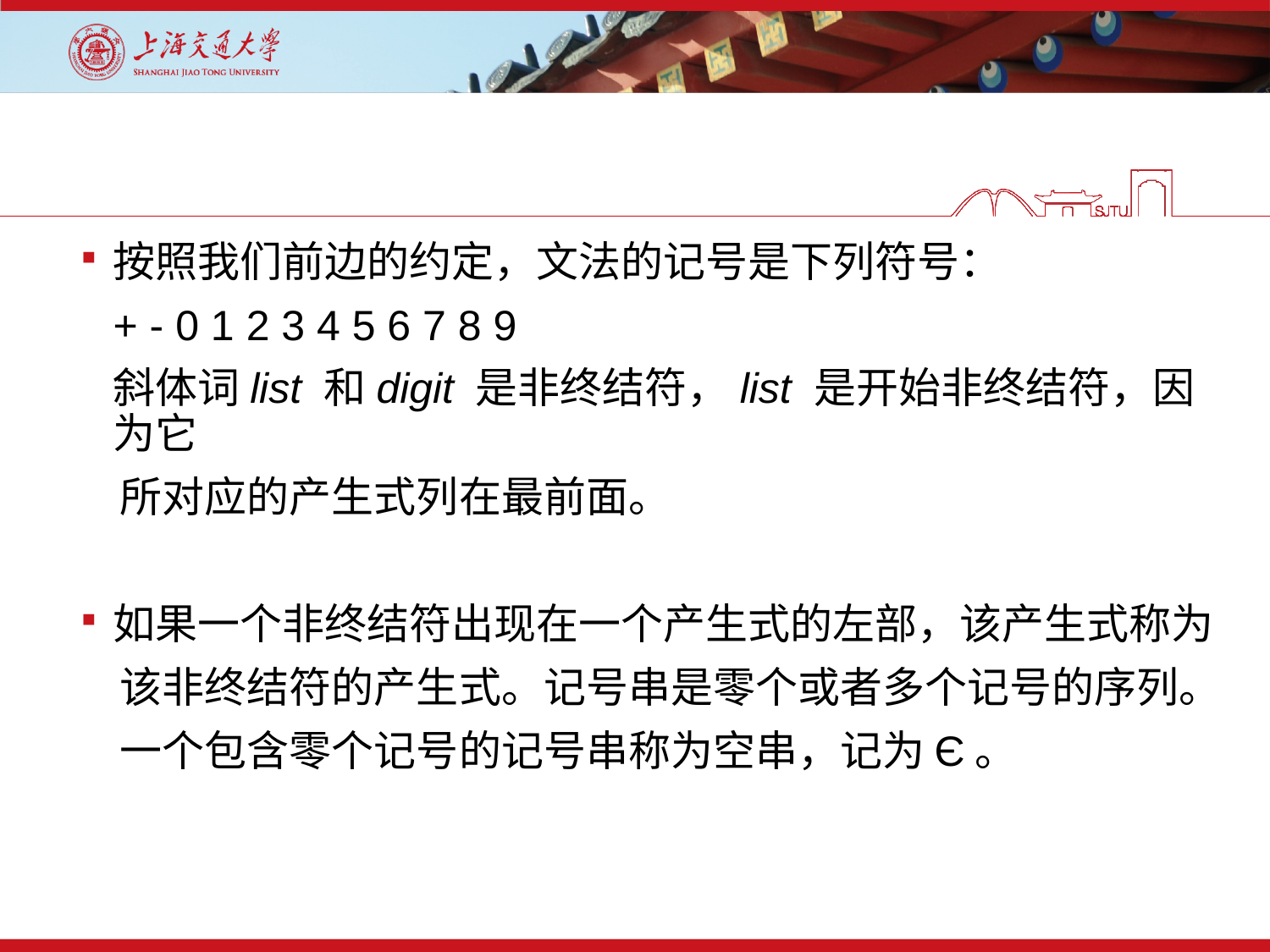

#
按照我们前边的约定，文法的记号是下列符号：
	+ - 0 1 2 3 4 5 6 7 8 9
	斜体词list 和digit 是非终结符，list 是开始非终结符，因为它
   所对应的产生式列在最前面。

如果一个非终结符出现在一个产生式的左部，该产生式称为
   该非终结符的产生式。记号串是零个或者多个记号的序列。
   一个包含零个记号的记号串称为空串，记为Є。